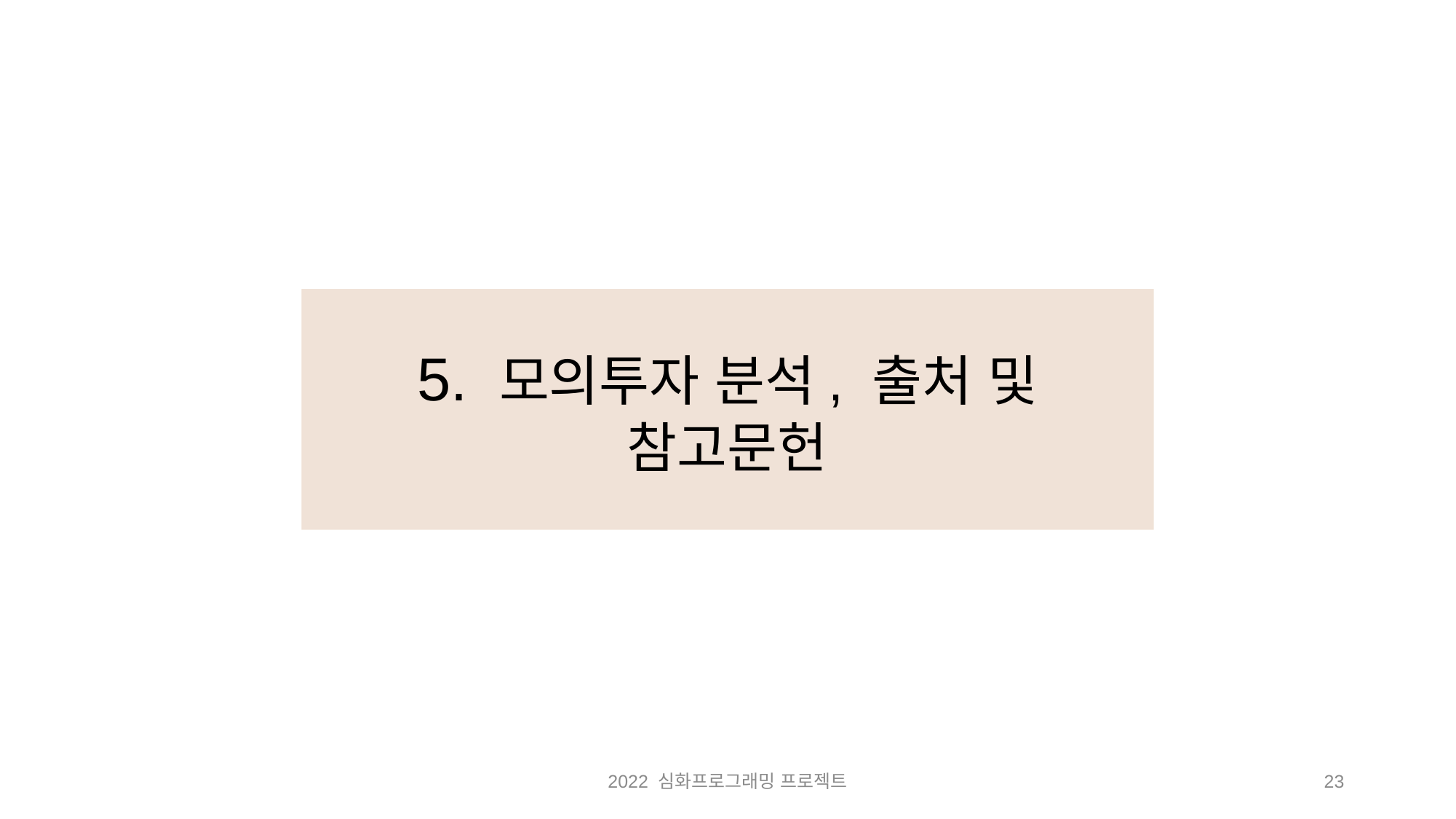

5. 모의투자 분석, 출처 및 참고문헌
2022 심화프로그래밍 프로젝트
23